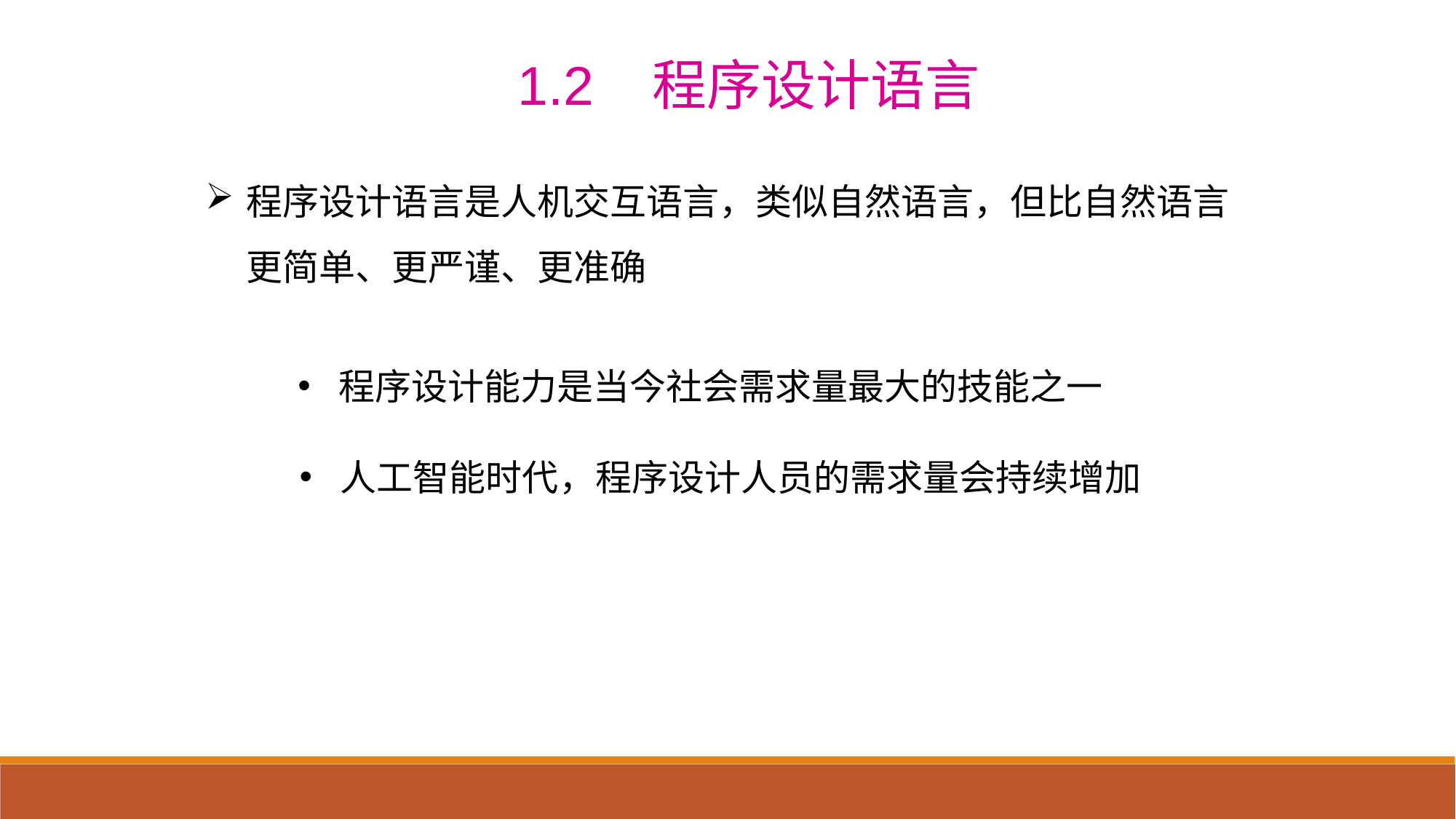

1.2   程序设计语言
程序设计语言是人机交互语言，类似自然语言，但比自然语言更简单、更严谨、更准确
程序设计能力是当今社会需求量最大的技能之一
人工智能时代，程序设计人员的需求量会持续增加